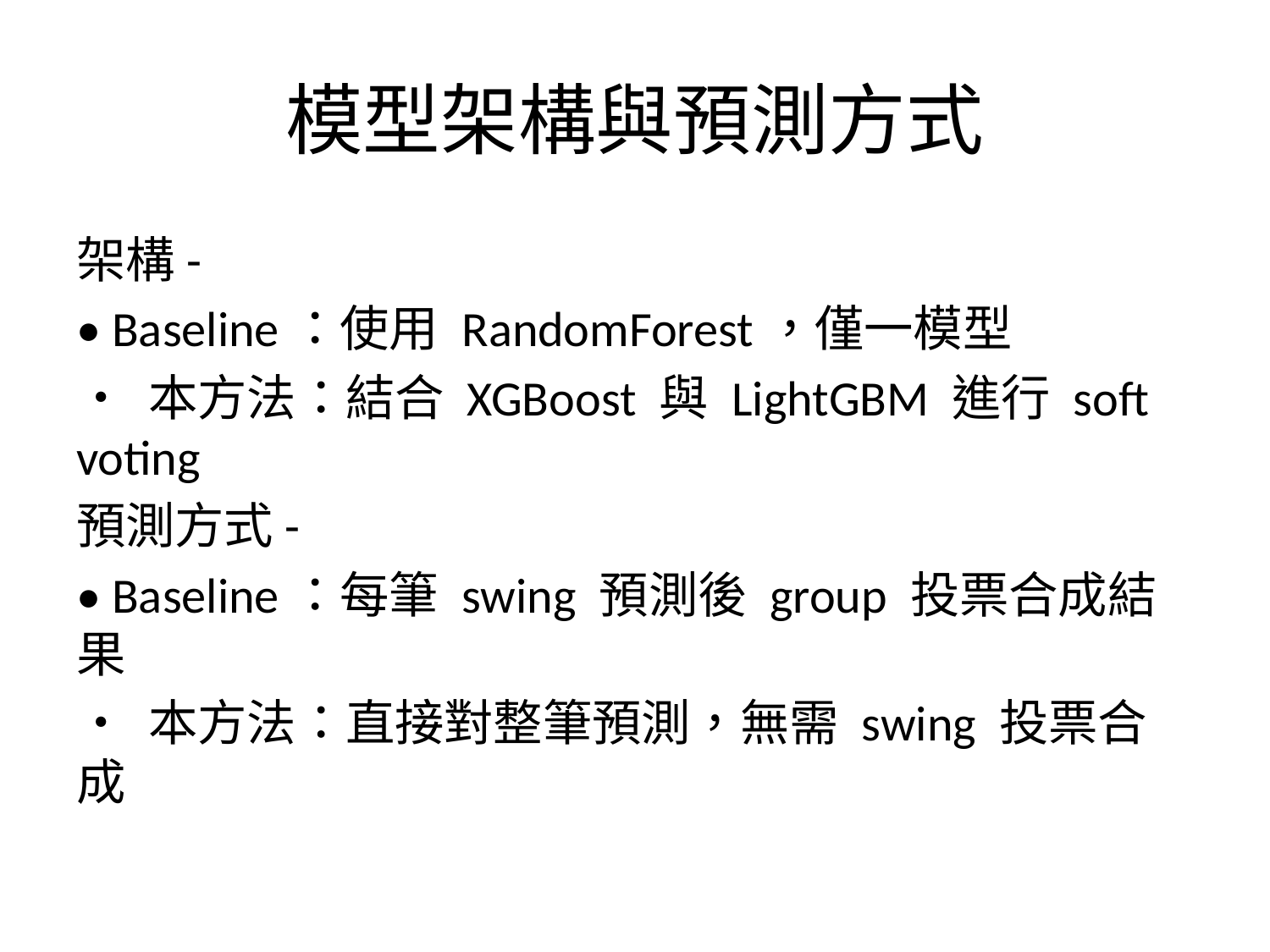

# 模型架構與預測方式
架構-
• Baseline：使用 RandomForest，僅一模型
• 本方法：結合 XGBoost 與 LightGBM 進行 soft voting
預測方式-
• Baseline：每筆 swing 預測後 group 投票合成結果
• 本方法：直接對整筆預測，無需 swing 投票合成